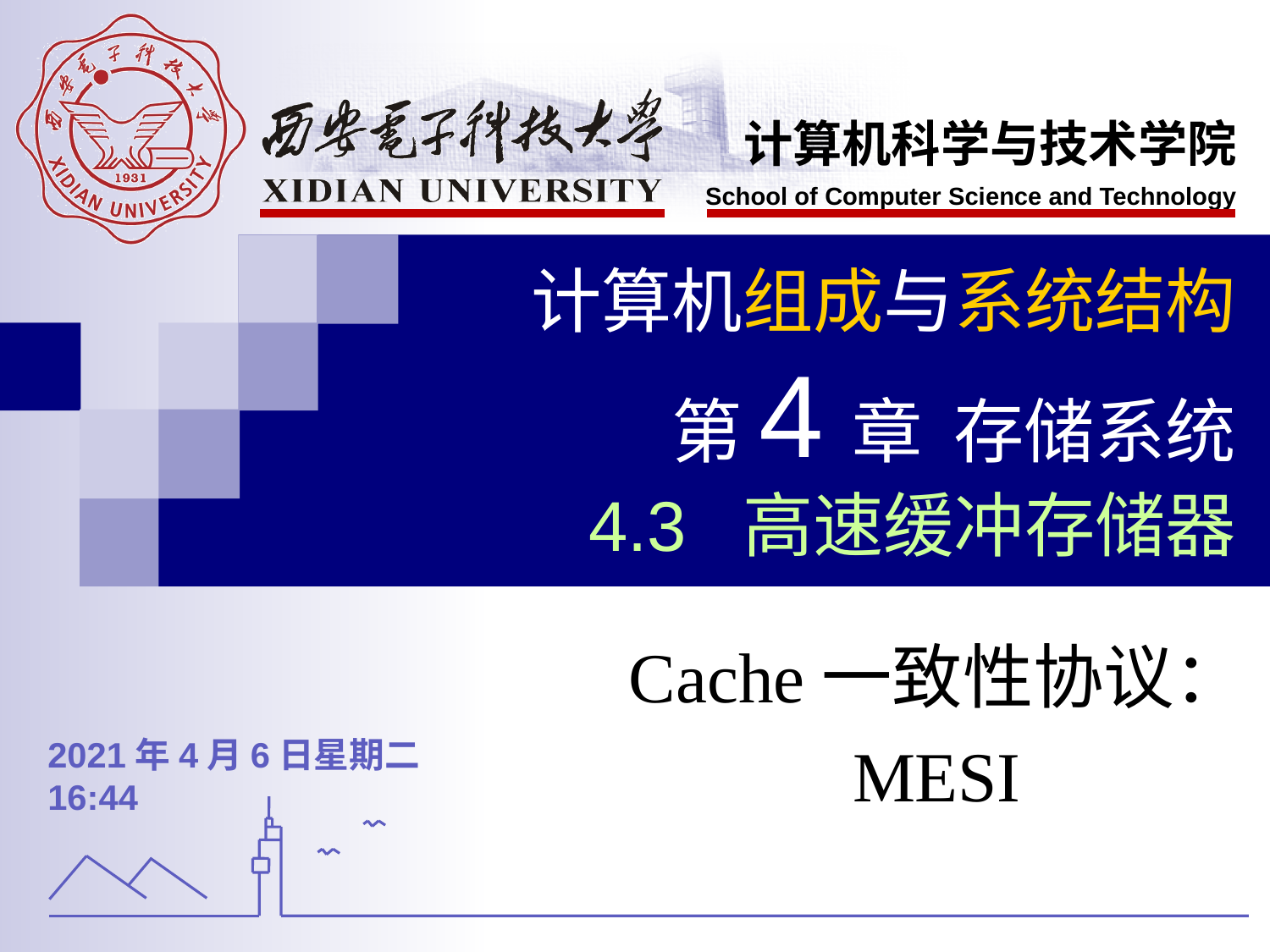

# 计算机组成与系统结构 第4章  存储系统 4.3  高速缓冲存储器
Cache一致性协议：
MESI